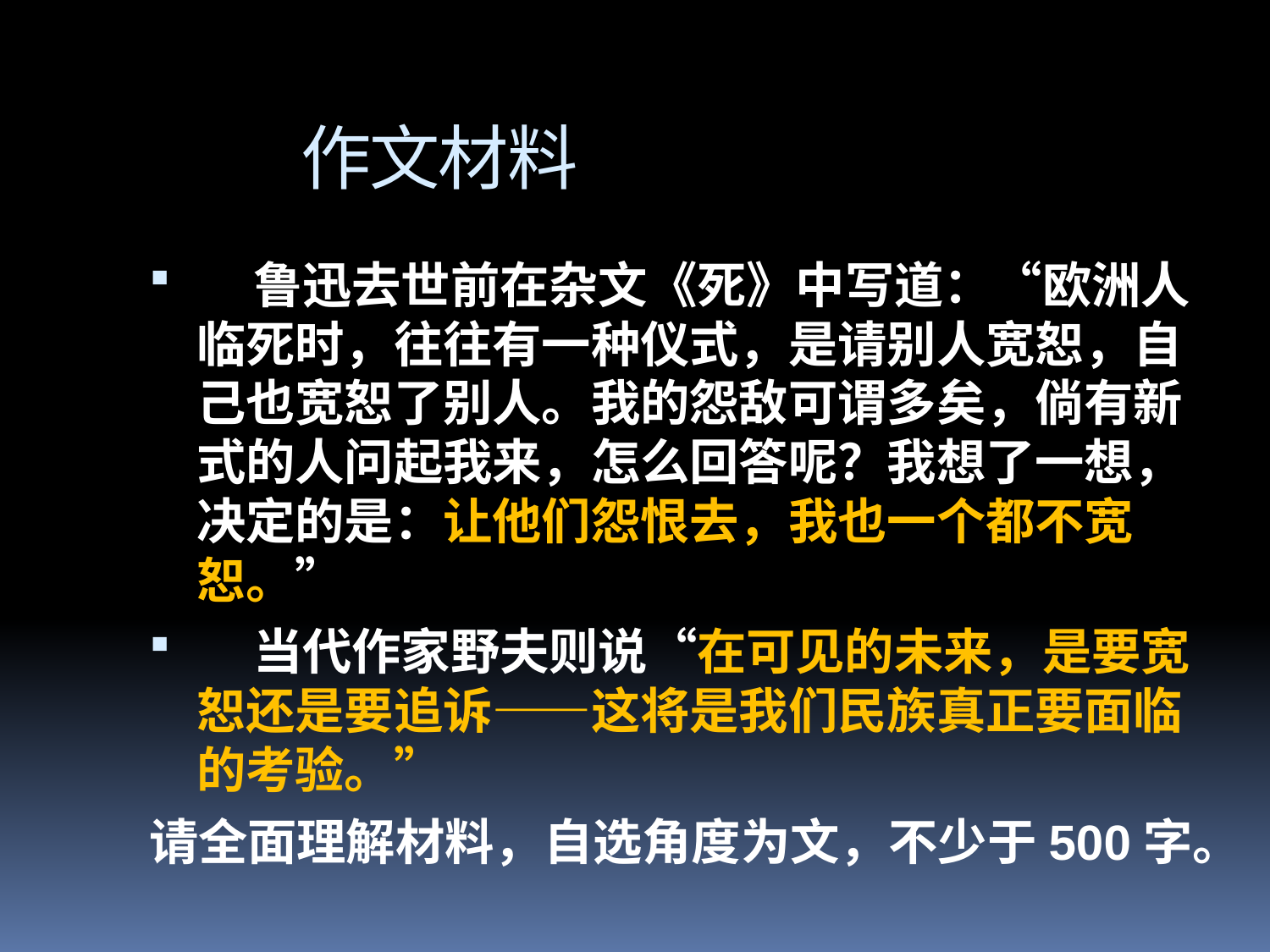

作文材料
    鲁迅去世前在杂文《死》中写道：“欧洲人临死时，往往有一种仪式，是请别人宽恕，自己也宽恕了别人。我的怨敌可谓多矣，倘有新式的人问起我来，怎么回答呢？我想了一想，决定的是：让他们怨恨去，我也一个都不宽恕。”
    当代作家野夫则说“在可见的未来，是要宽恕还是要追诉——这将是我们民族真正要面临的考验。”
请全面理解材料，自选角度为文，不少于500字。